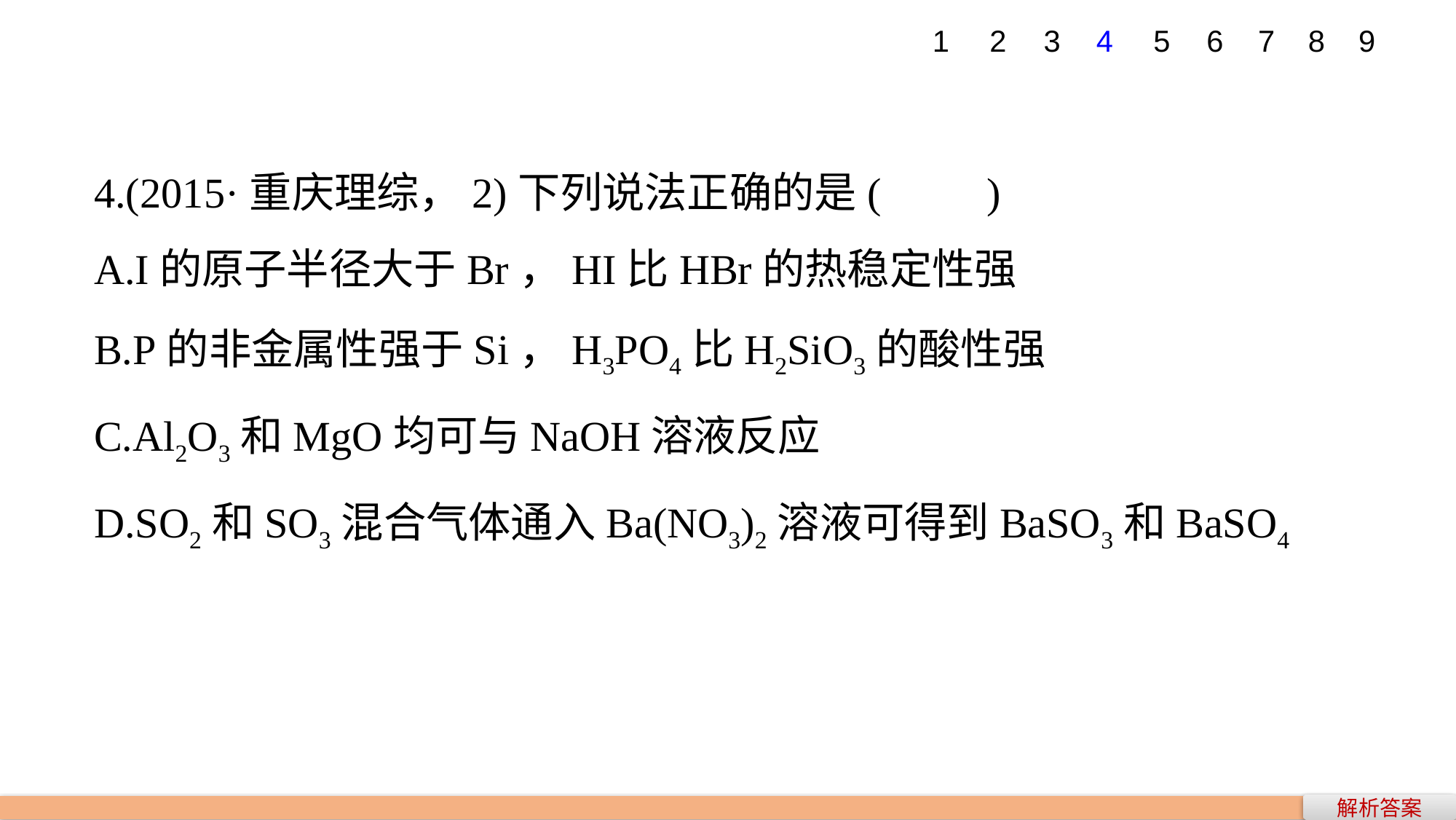

6
7
8
9
1
2
3
4
5
4.(2015·重庆理综，2)下列说法正确的是(　　)
A.I的原子半径大于Br，HI比HBr的热稳定性强
B.P的非金属性强于Si，H3PO4比H2SiO3的酸性强
C.Al2O3和MgO均可与NaOH溶液反应
D.SO2和SO3混合气体通入Ba(NO3)2溶液可得到BaSO3和BaSO4

解析答案